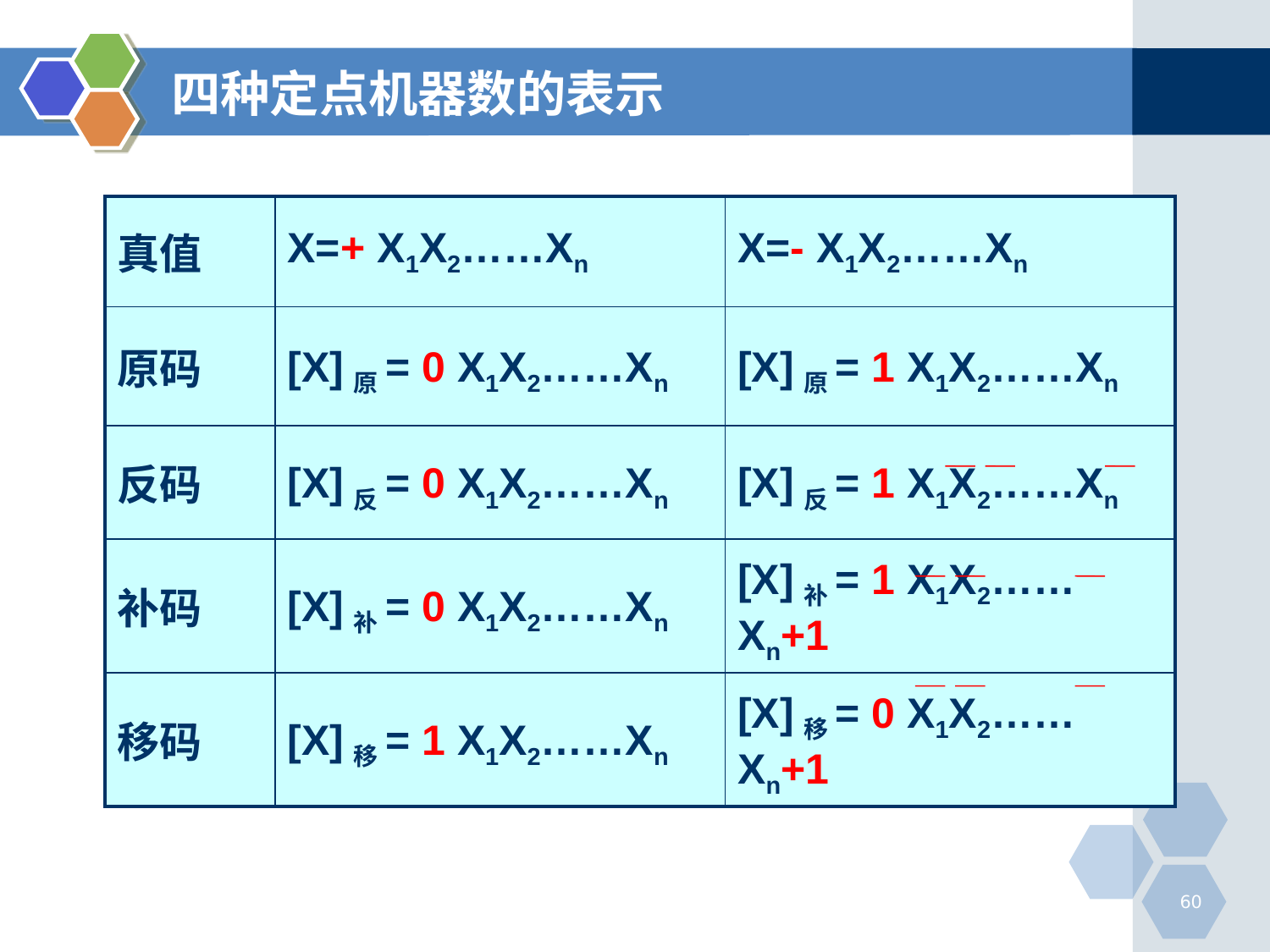

# 四种定点机器数的表示
| 真值 | X=+ X1X2……Xn | X=- X1X2……Xn |
| --- | --- | --- |
| 原码 | [X]原= 0 X1X2……Xn | [X]原= 1 X1X2……Xn |
| 反码 | [X]反= 0 X1X2……Xn | [X]反= 1 X1X2……Xn |
| 补码 | [X]补= 0 X1X2……Xn | [X]补= 1 X1X2……Xn+1 |
| 移码 | [X]移= 1 X1X2……Xn | [X]移= 0 X1X2……Xn+1 |

60